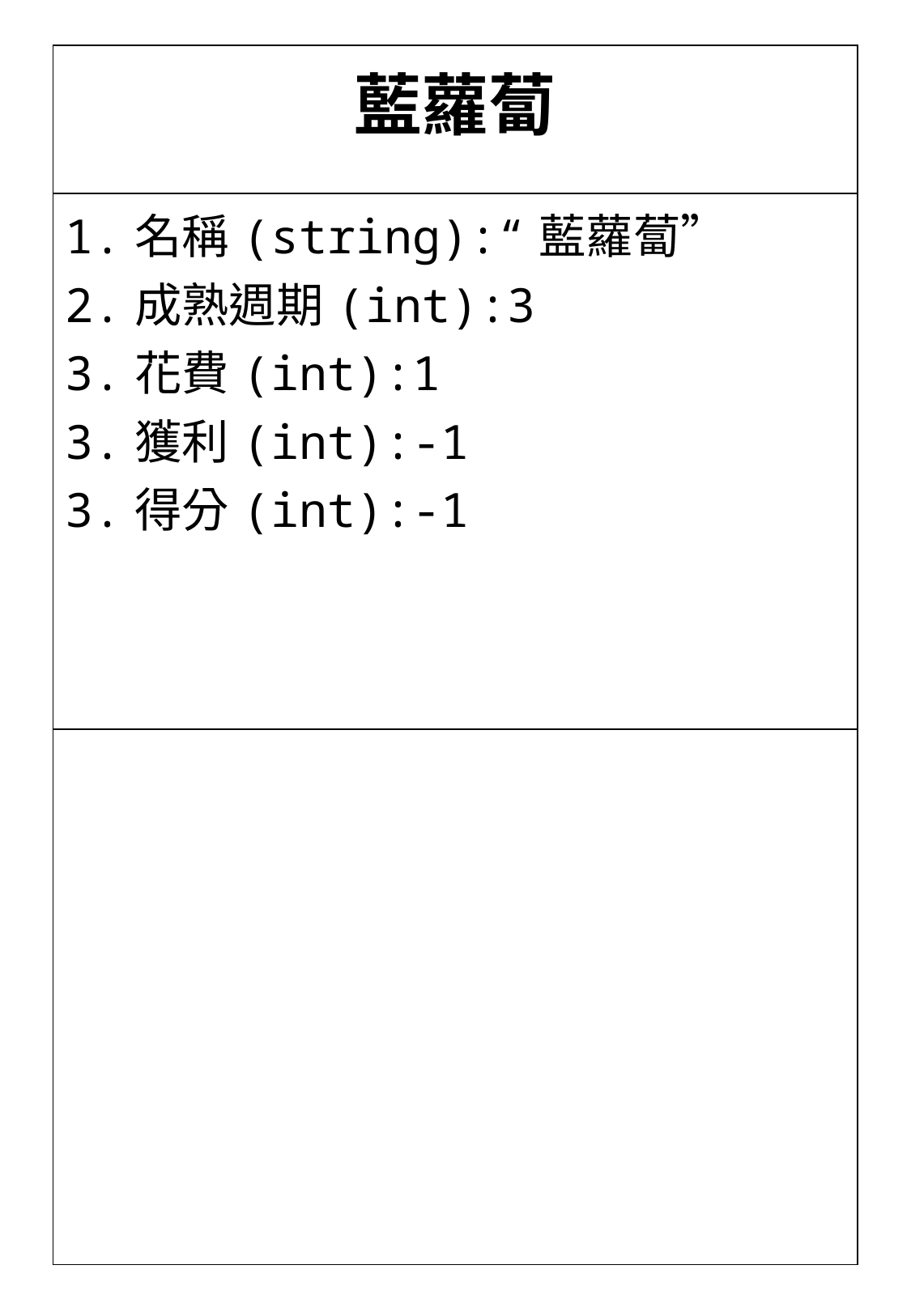

| 藍蘿蔔 |
| --- |
| 1.名稱(string):“藍蘿蔔” 2.成熟週期(int):3 3.花費(int):1 3.獲利(int):-1 3.得分(int):-1 |
|  |